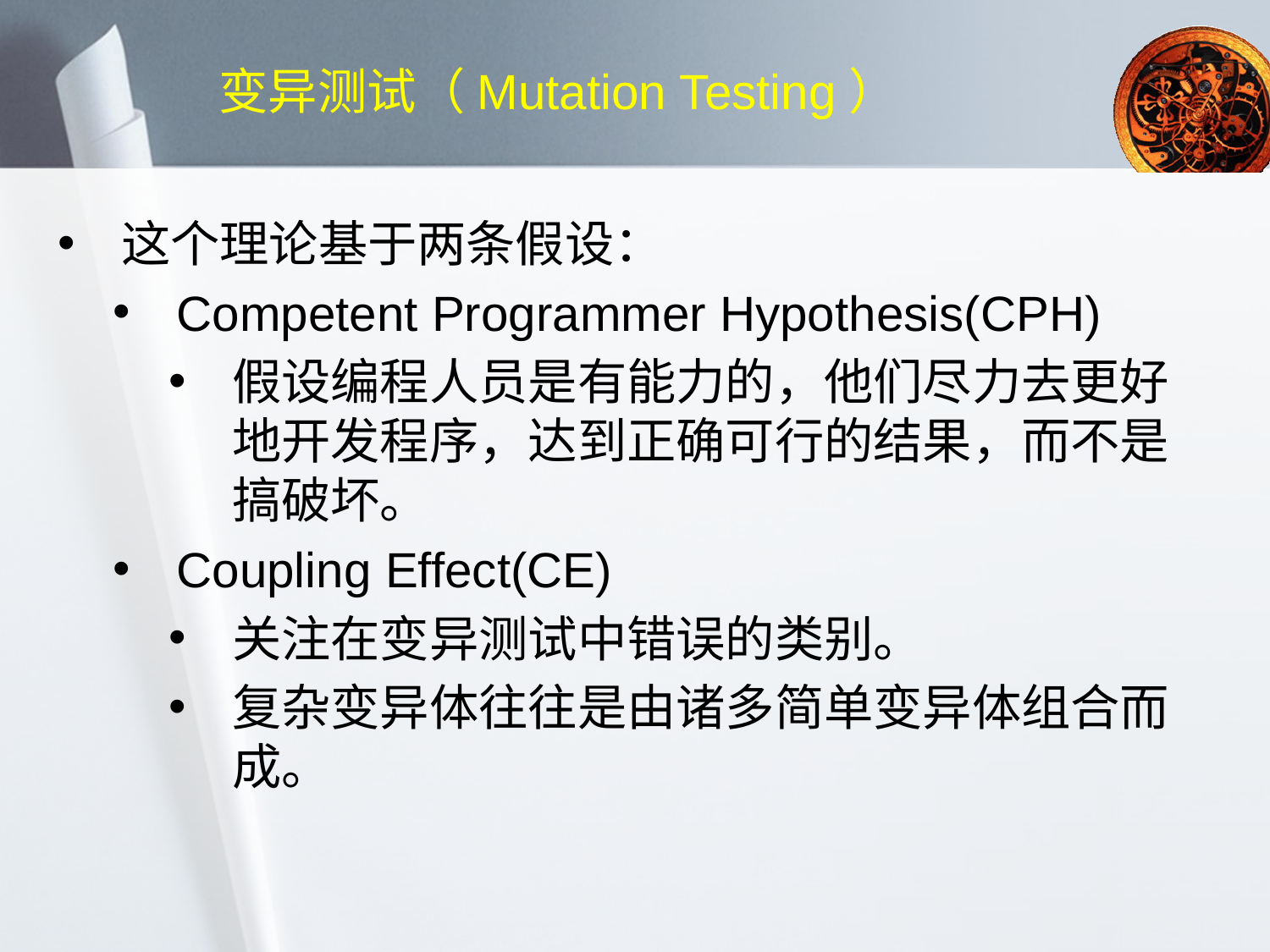

# 变异测试（Mutation Testing）
这个理论基于两条假设：
Competent Programmer Hypothesis(CPH)
假设编程人员是有能力的，他们尽力去更好地开发程序，达到正确可行的结果，而不是搞破坏。
Coupling Effect(CE)
关注在变异测试中错误的类别。
复杂变异体往往是由诸多简单变异体组合而成。